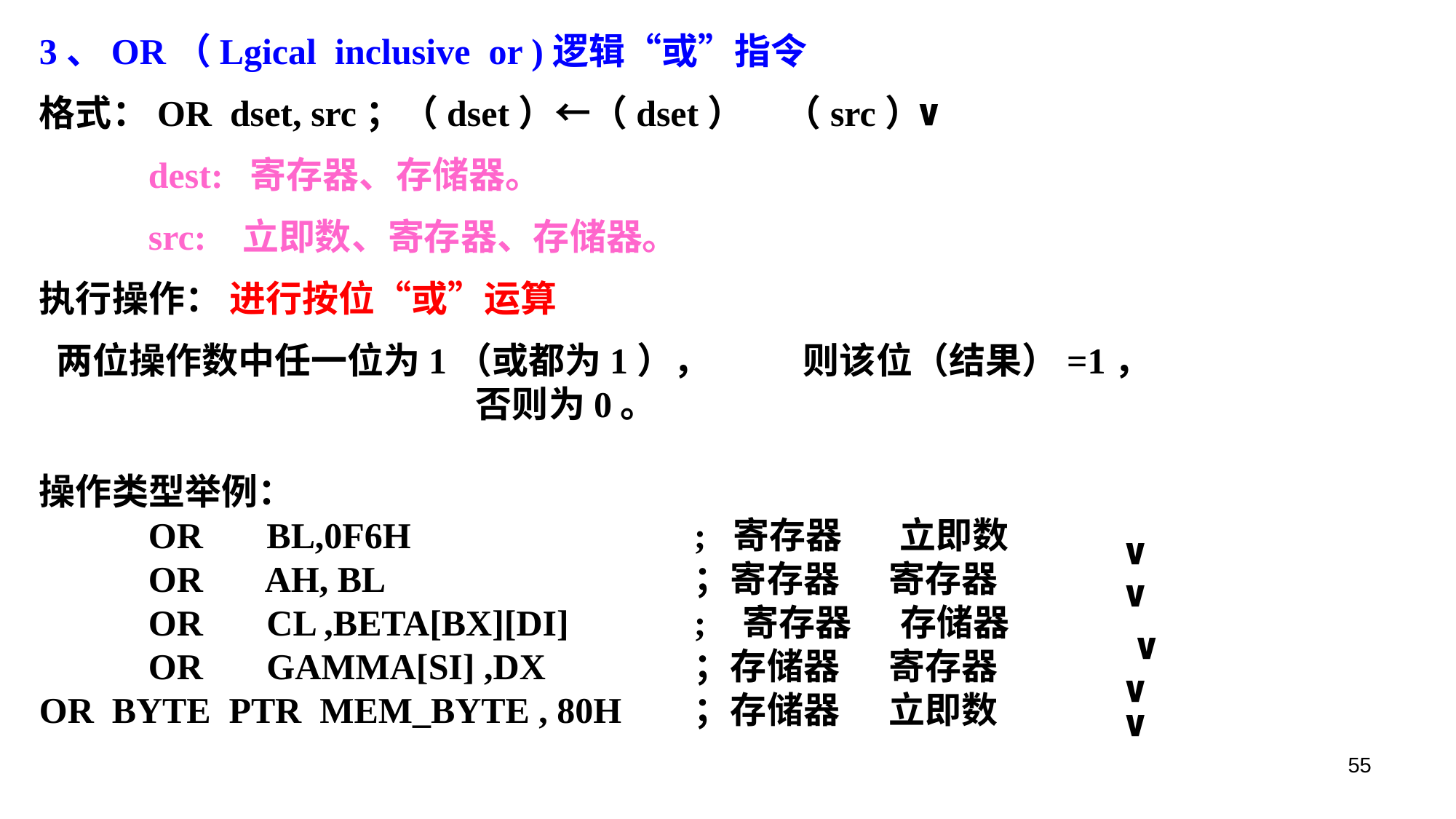

3、OR（Lgical  inclusive  or )逻辑“或”指令
格式：OR  dset, src；（dset）←（dset）     （src）
	dest:  寄存器、存储器。
	src:   立即数、寄存器、存储器。
执行操作： 进行按位“或”运算
 两位操作数中任一位为1（或都为1），	则该位（结果）=1，						否则为0。

操作类型举例：
	OR       BL,0F6H			;  寄存器       立即数
	OR       AH, BL			；寄存器      寄存器
	OR	 CL ,BETA[BX][DI]		;   寄存器      存储器
	OR	 GAMMA[SI] ,DX		；存储器      寄存器
OR  BYTE  PTR  MEM_BYTE , 80H	；存储器      立即数
∧

∧
∧
∧
∧

∧
55